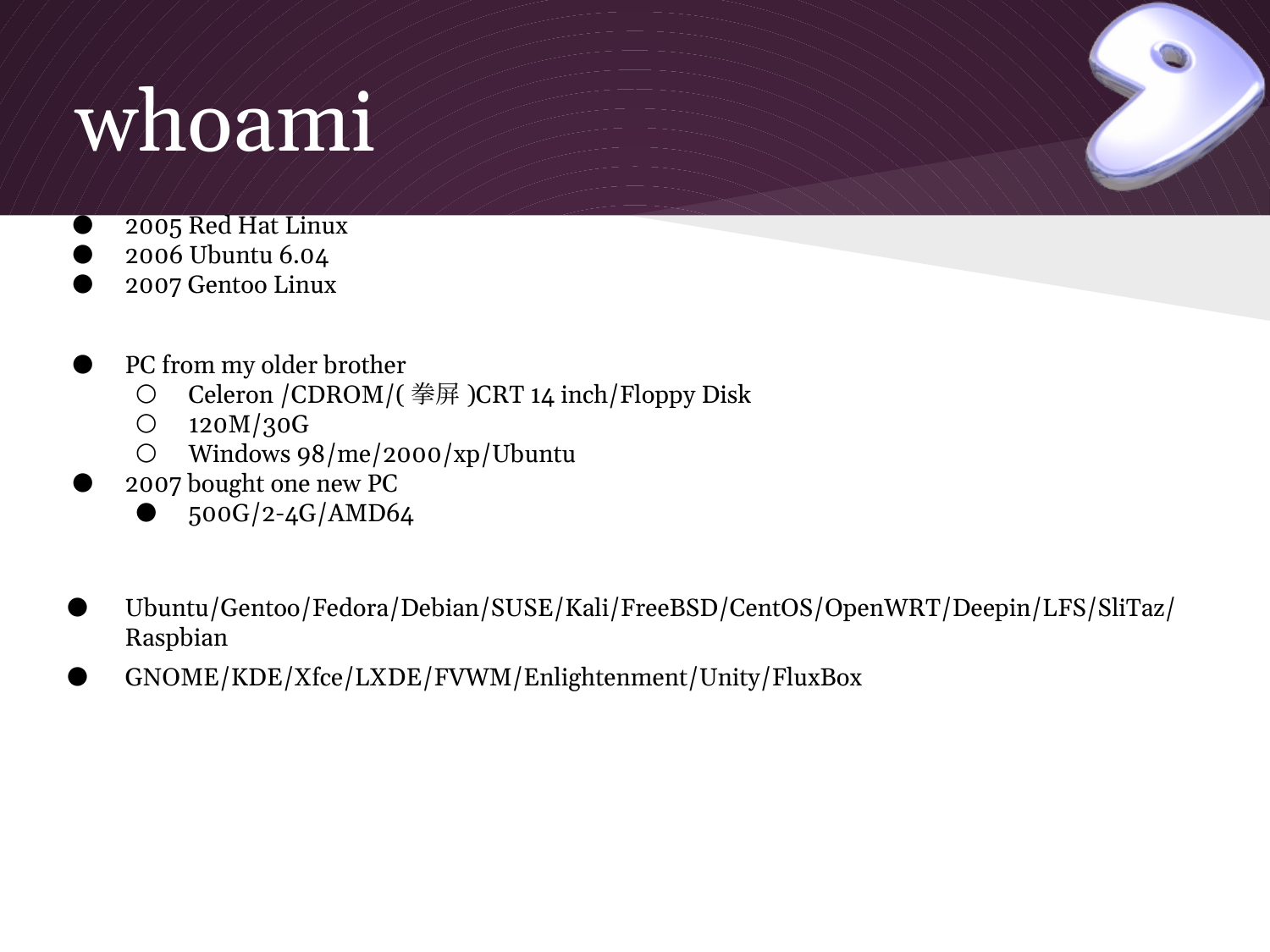

# whoami
2005 Red Hat Linux
2006 Ubuntu 6.04
2007 Gentoo Linux

PC from my older brother
Celeron /CDROM/(拳屏)CRT 14 inch/Floppy Disk
120M/30G
Windows 98/me/2000/xp/Ubuntu
2007 bought one new PC
500G/2-4G/AMD64

Ubuntu/Gentoo/Fedora/Debian/SUSE/Kali/FreeBSD/CentOS/OpenWRT/Deepin/LFS/SliTaz/Raspbian
GNOME/KDE/Xfce/LXDE/FVWM/Enlightenment/Unity/FluxBox